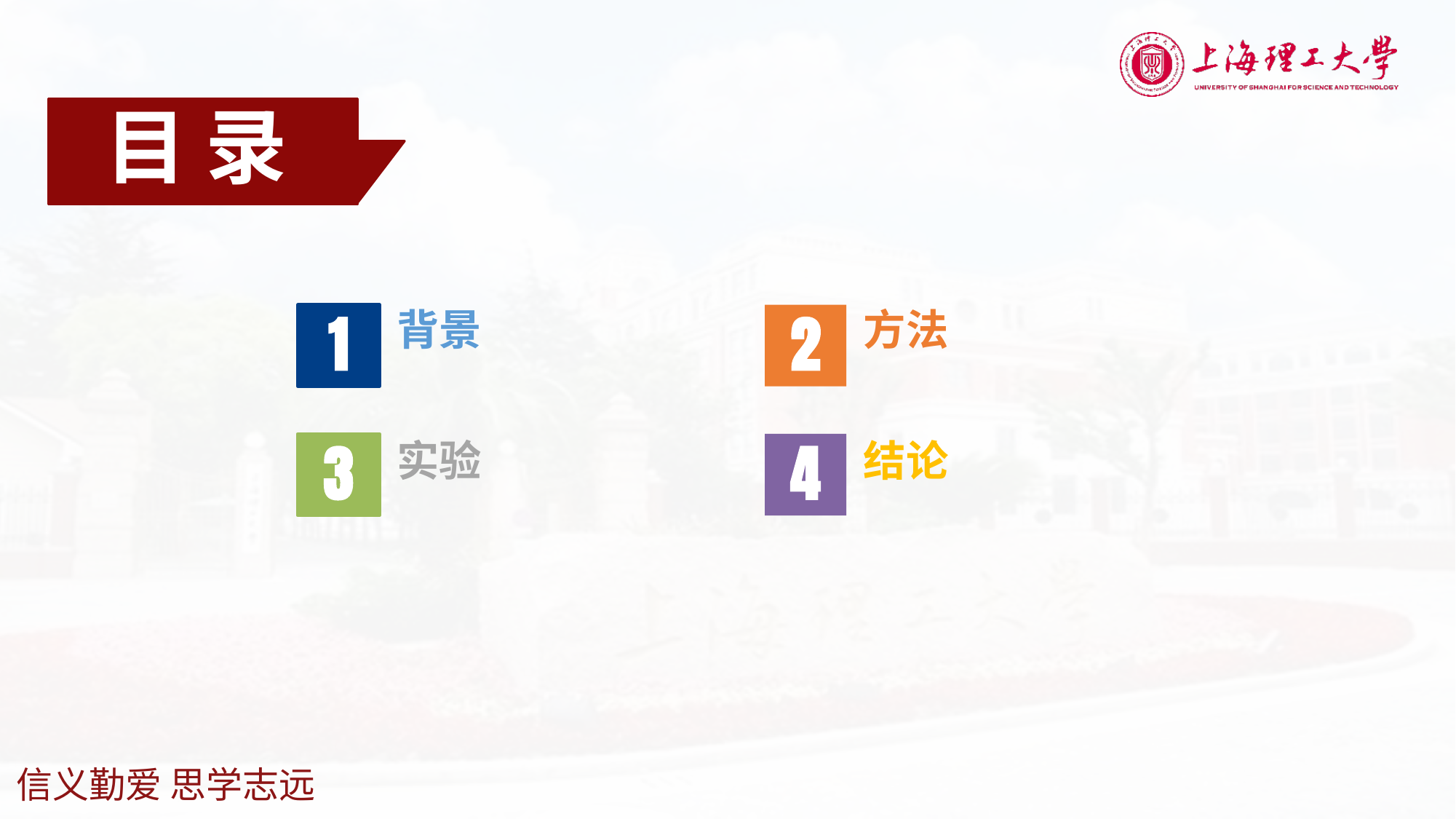

目 录

背景
方法
1
2
3
实验
4
结论